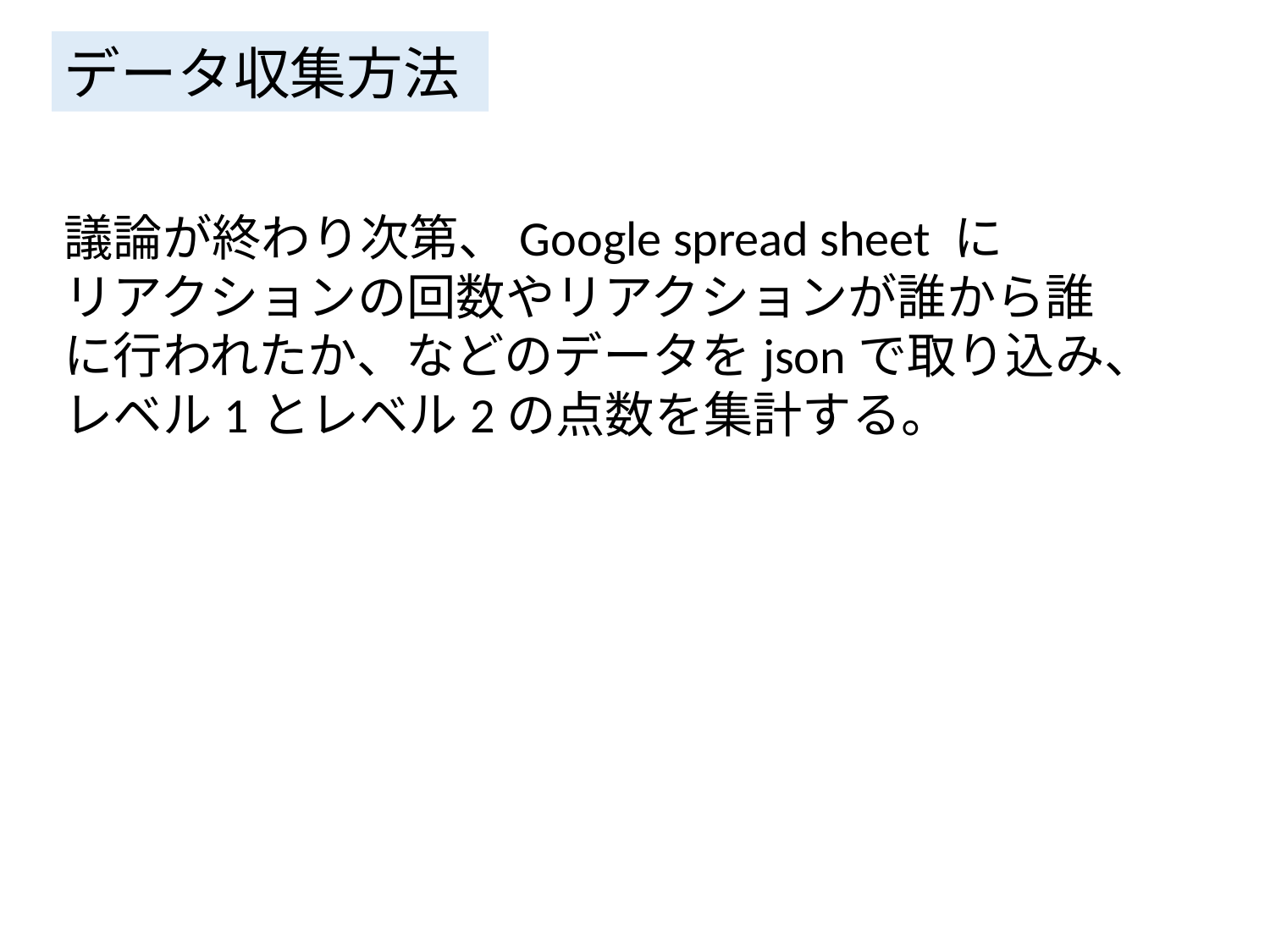

データ収集方法
議論が終わり次第、Google spread sheet に
リアクションの回数やリアクションが誰から誰に行われたか、などのデータをjsonで取り込み、
レベル1とレベル2の点数を集計する。